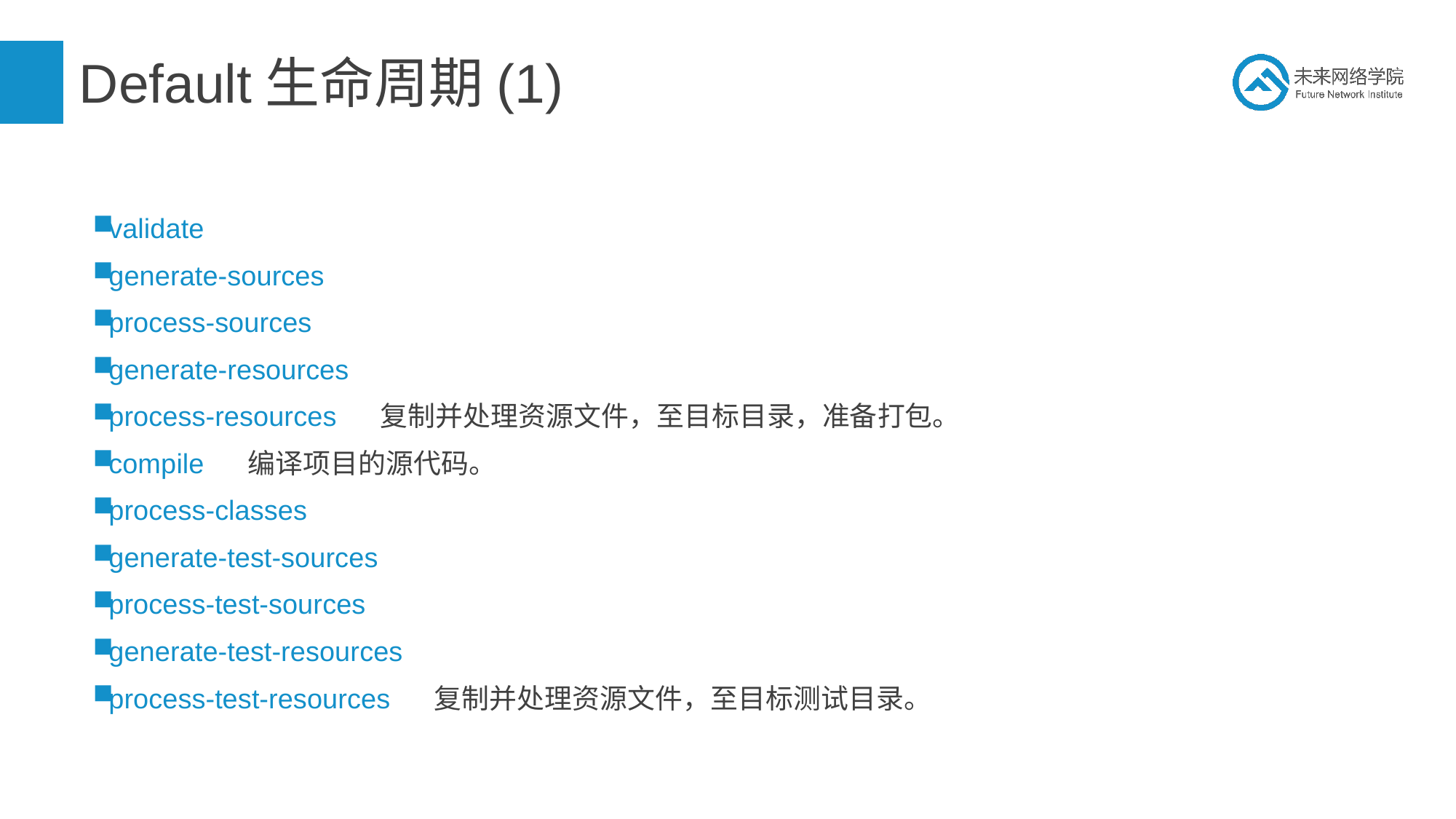

# Default生命周期(1)
validate
generate-sources
process-sources
generate-resources
process-resources     复制并处理资源文件，至目标目录，准备打包。
compile     编译项目的源代码。
process-classes
generate-test-sources
process-test-sources
generate-test-resources
process-test-resources     复制并处理资源文件，至目标测试目录。